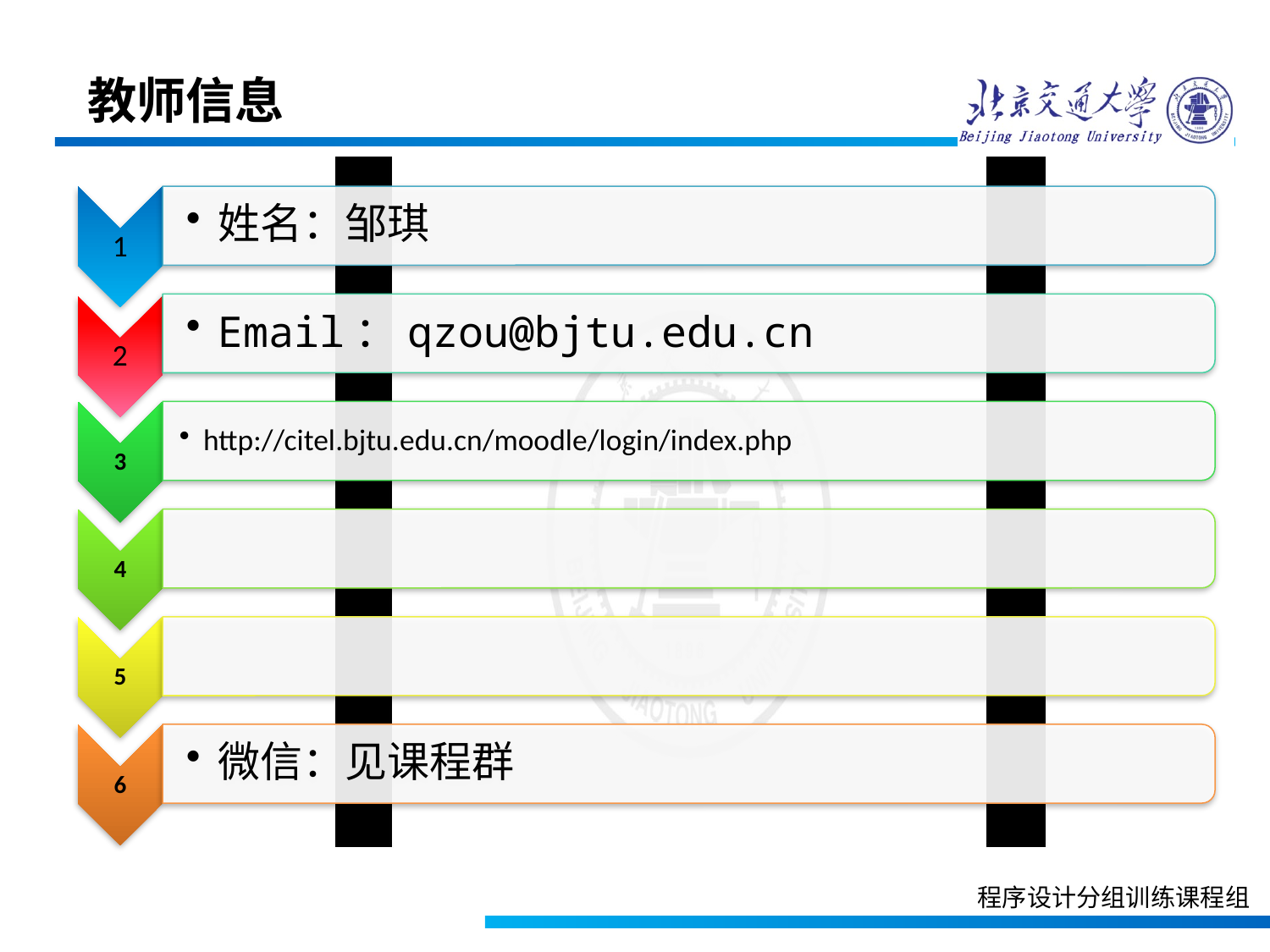

教师信息
1
姓名：邹琪
2
Email：qzou@bjtu.edu.cn
3
http://citel.bjtu.edu.cn/moodle/login/index.php
4
5
6
微信：见课程群
程序设计分组训练课程组